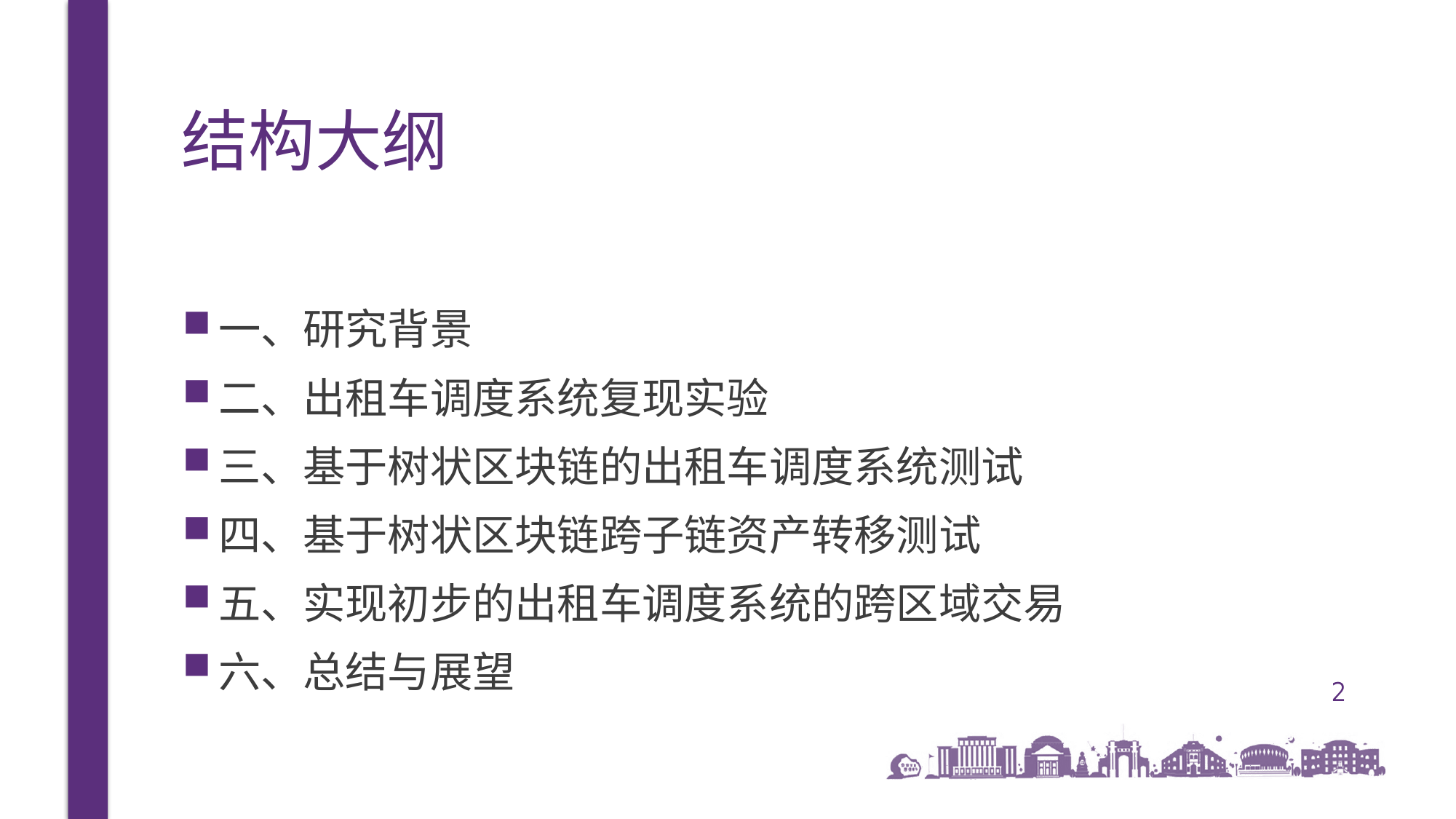

# 结构大纲
一、研究背景
二、出租车调度系统复现实验
三、基于树状区块链的出租车调度系统测试
四、基于树状区块链跨子链资产转移测试
五、实现初步的出租车调度系统的跨区域交易
六、总结与展望

2